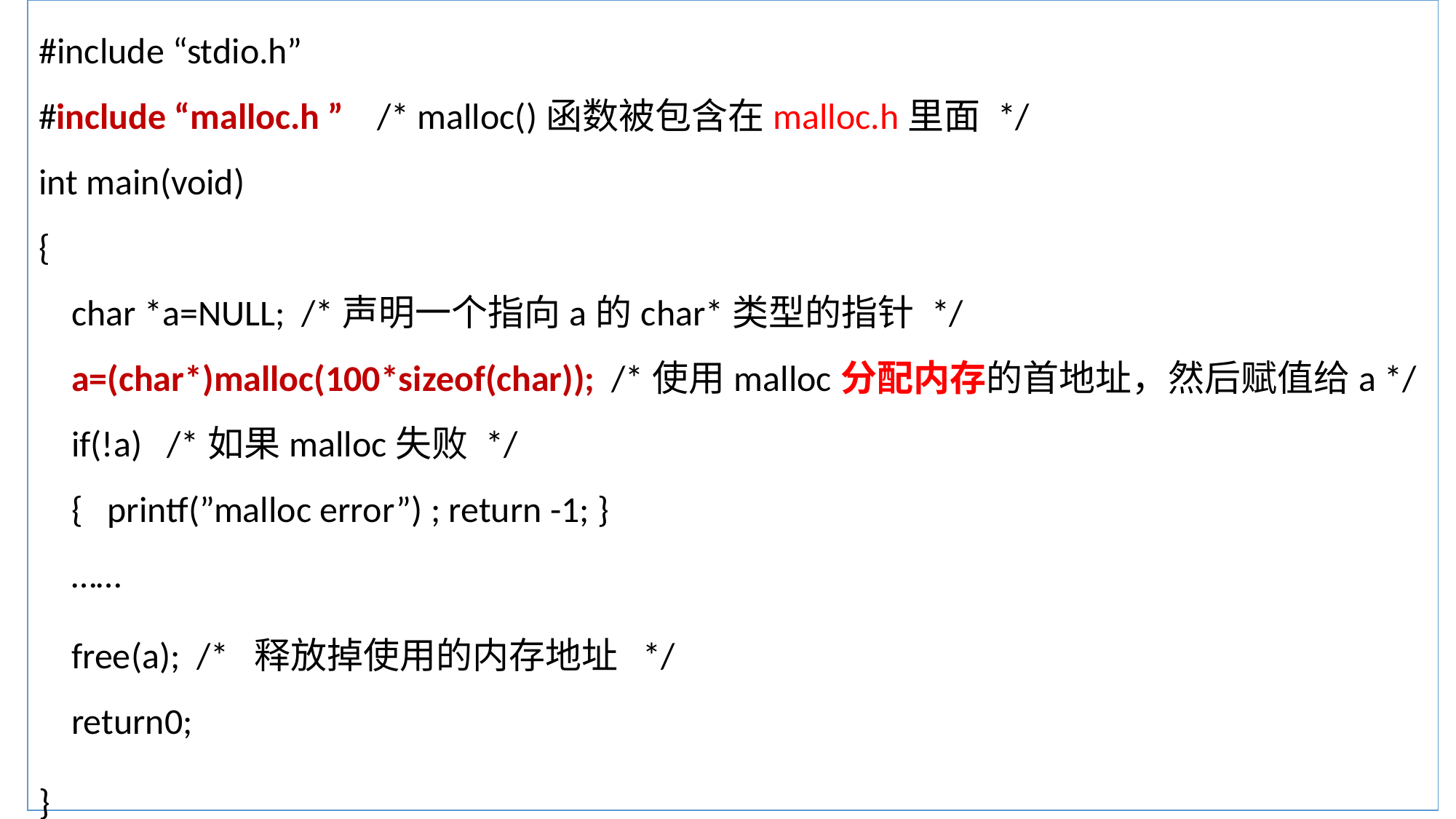

#include “stdio.h”
#include “malloc.h ”    /* malloc()函数被包含在malloc.h里面 */
int main(void)
{
    char *a=NULL;  /*声明一个指向a的char*类型的指针 */
    a=(char*)malloc(100*sizeof(char));  /*使用malloc分配内存的首地址，然后赋值给a */
    if(!a)   /*如果malloc失败 */
    {   printf(”malloc error”) ; return -1; }
    ……
    free(a);  /*  释放掉使用的内存地址  */
    return0;
}